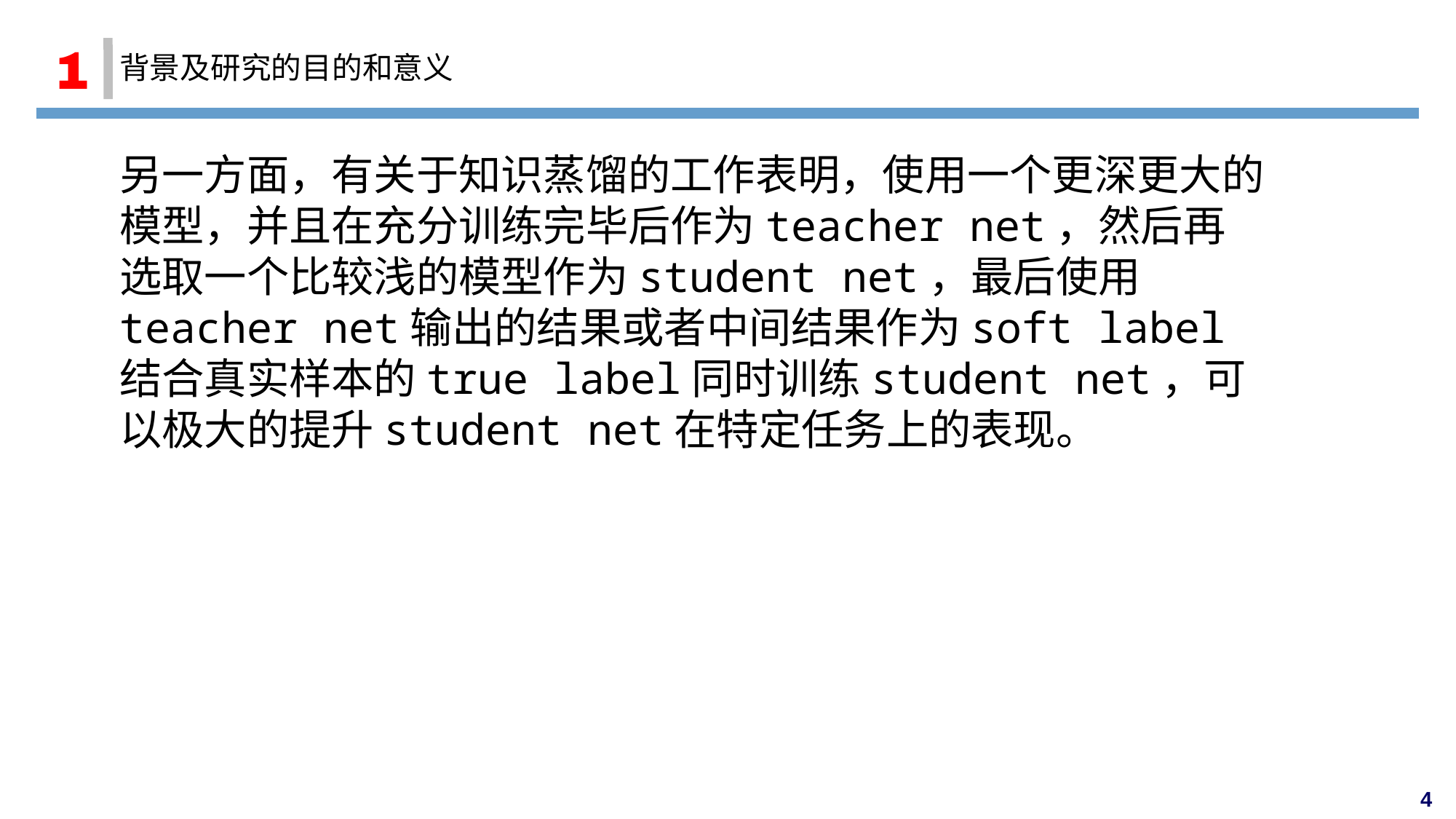

1

背景及研究的目的和意义
另一方面，有关于知识蒸馏的工作表明，使用一个更深更大的模型，并且在充分训练完毕后作为teacher net，然后再选取一个比较浅的模型作为student net，最后使用teacher net输出的结果或者中间结果作为soft label结合真实样本的true label同时训练student net，可以极大的提升student net在特定任务上的表现。
4